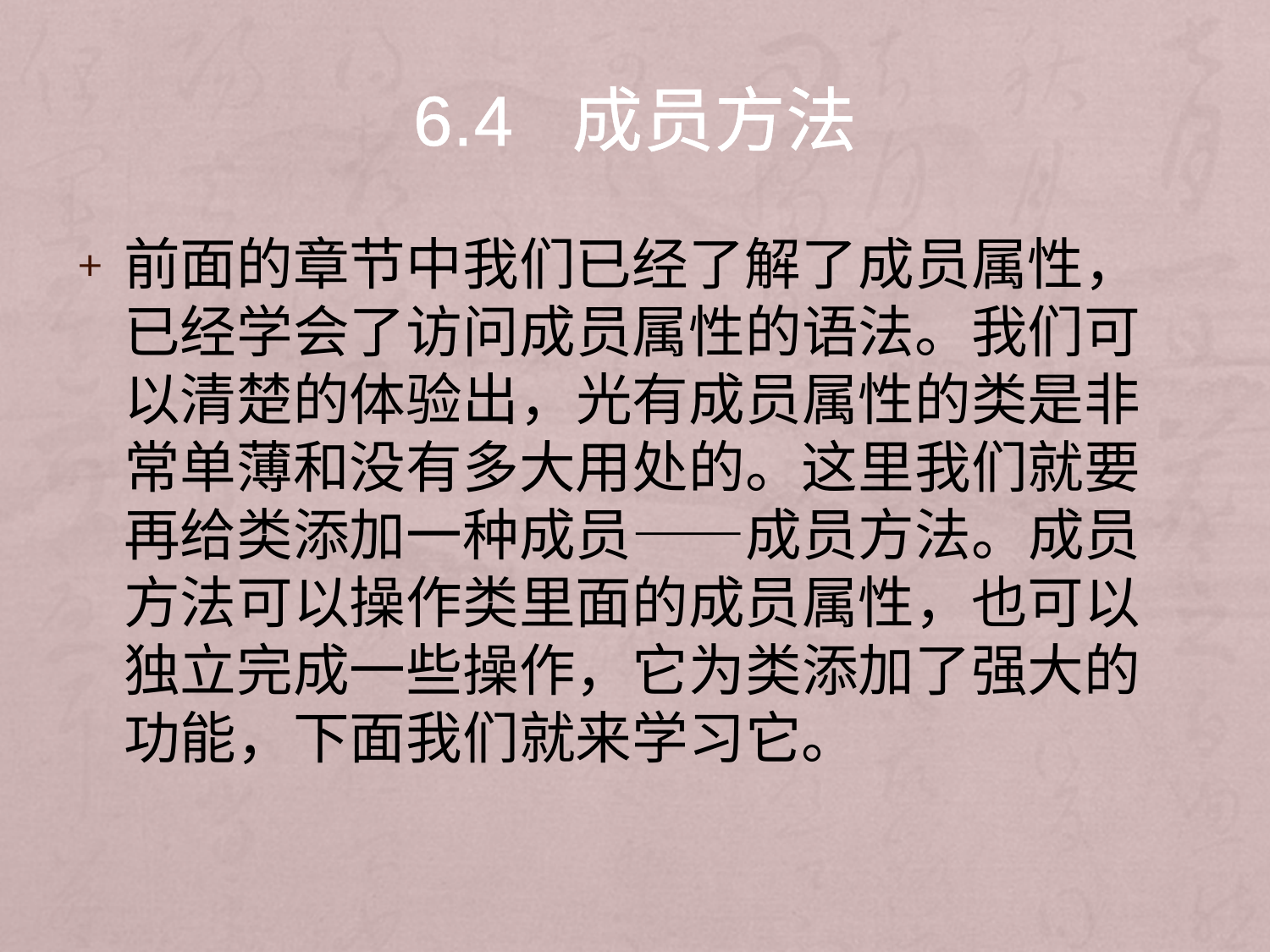

# 6.4  成员方法
前面的章节中我们已经了解了成员属性，已经学会了访问成员属性的语法。我们可以清楚的体验出，光有成员属性的类是非常单薄和没有多大用处的。这里我们就要再给类添加一种成员——成员方法。成员方法可以操作类里面的成员属性，也可以独立完成一些操作，它为类添加了强大的功能，下面我们就来学习它。